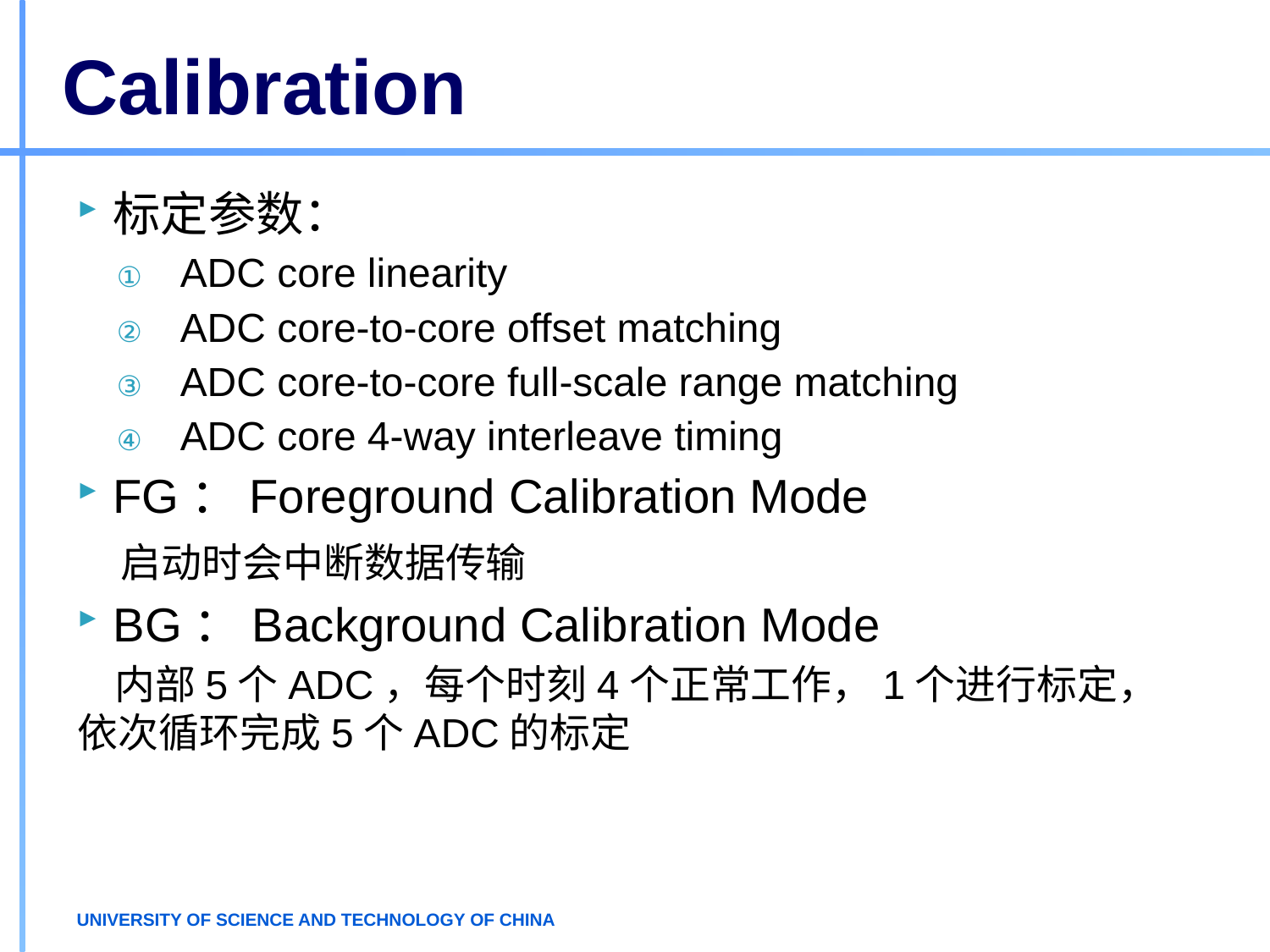

# Calibration
标定参数：
ADC core linearity
ADC core-to-core offset matching
ADC core-to-core full-scale range matching
ADC core 4-way interleave timing
FG：Foreground Calibration Mode
   启动时会中断数据传输
BG：Background Calibration Mode
   内部5个ADC，每个时刻4个正常工作，1个进行标定，依次循环完成5个ADC的标定